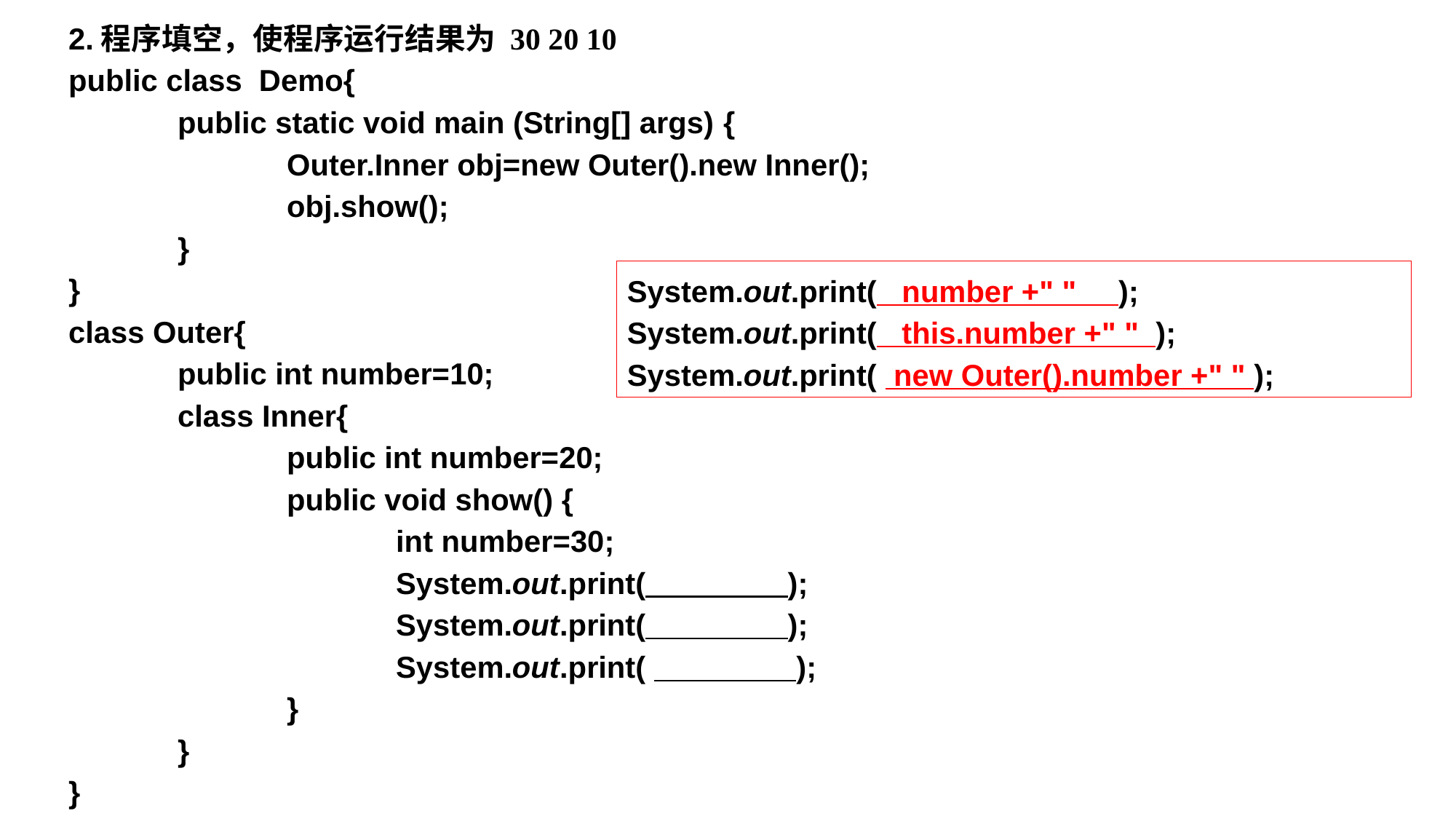

2.程序填空，使程序运行结果为 30 20 10
public class  Demo{
	public static void main (String[] args)	{
		Outer.Inner obj=new Outer().new Inner();
		obj.show();
	}
}
class Outer{
	public int number=10;
	class Inner{
		public int number=20;
		public void show() {
			int number=30;
			System.out.print(                 );
			System.out.print(                 );
			System.out.print(                  );
		}
	}
}
System.out.print(   number +" "     );
System.out.print(   this.number +" "  );
System.out.print(  new Outer().number +" " );